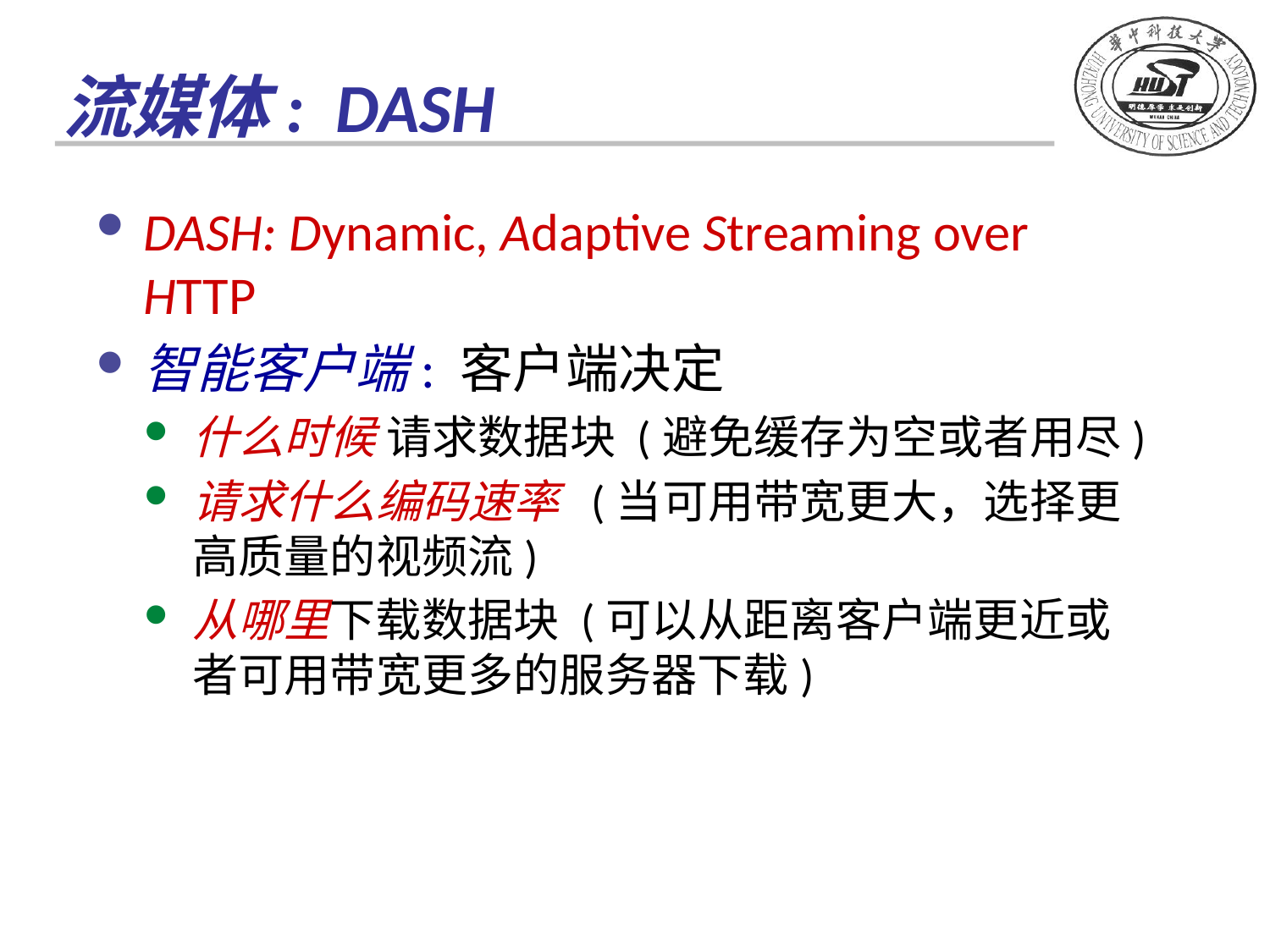

# 流媒体:  DASH
DASH: Dynamic, Adaptive Streaming over HTTP
智能客户端: 客户端决定
什么时候 请求数据块 (避免缓存为空或者用尽)
请求什么编码速率  (当可用带宽更大，选择更高质量的视频流)
从哪里下载数据块 (可以从距离客户端更近或者可用带宽更多的服务器下载)